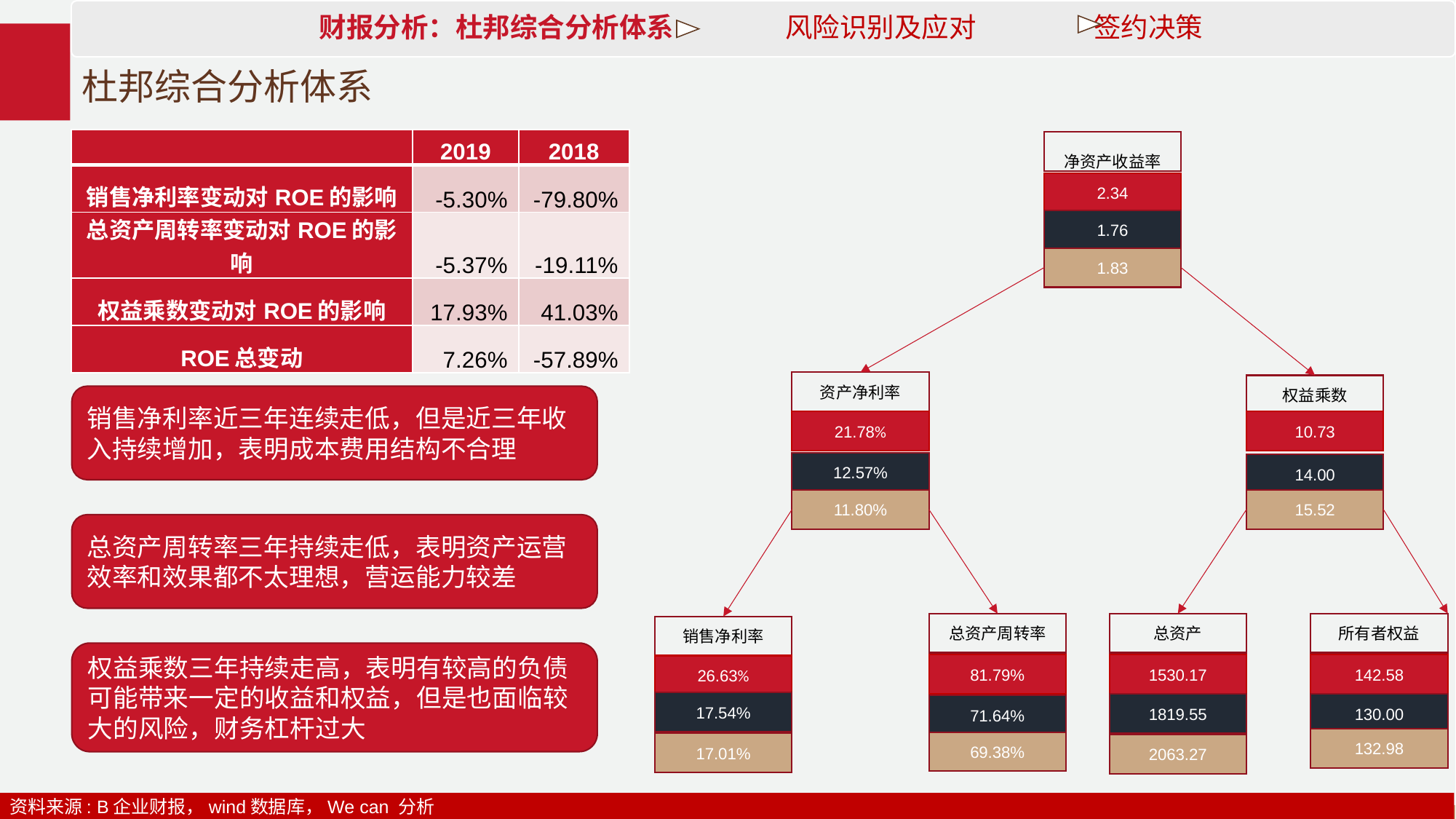

财报分析：杜邦综合分析体系                  风险识别及应对                   签约决策

# 杜邦综合分析体系
|  | 2019 | 2018 |
| --- | --- | --- |
| 销售净利率变动对ROE的影响 | -5.30% | -79.80% |
| 总资产周转率变动对ROE的影响 | -5.37% | -19.11% |
| 权益乘数变动对ROE的影响 | 17.93% | 41.03% |
| ROE总变动 | 7.26% | -57.89% |

净资产收益率
2.34
1.76
1.83
资产净利率
权益乘数
销售净利率近三年连续走低，但是近三年收入持续增加，表明成本费用结构不合理
21.78%
10.73
12.57%
14.00
11.80%
15.52
总资产周转率三年持续走低，表明资产运营效率和效果都不太理想，营运能力较差
所有者权益
总资产
总资产周转率
销售净利率
权益乘数三年持续走高，表明有较高的负债可能带来一定的收益和权益，但是也面临较大的风险，财务杠杆过大

81.79%
142.58
1530.17
26.63%
17.54%
130.00
1819.55
71.64%
132.98
69.38%
17.01%
2063.27
资料来源: B企业财报，wind数据库，We can 分析